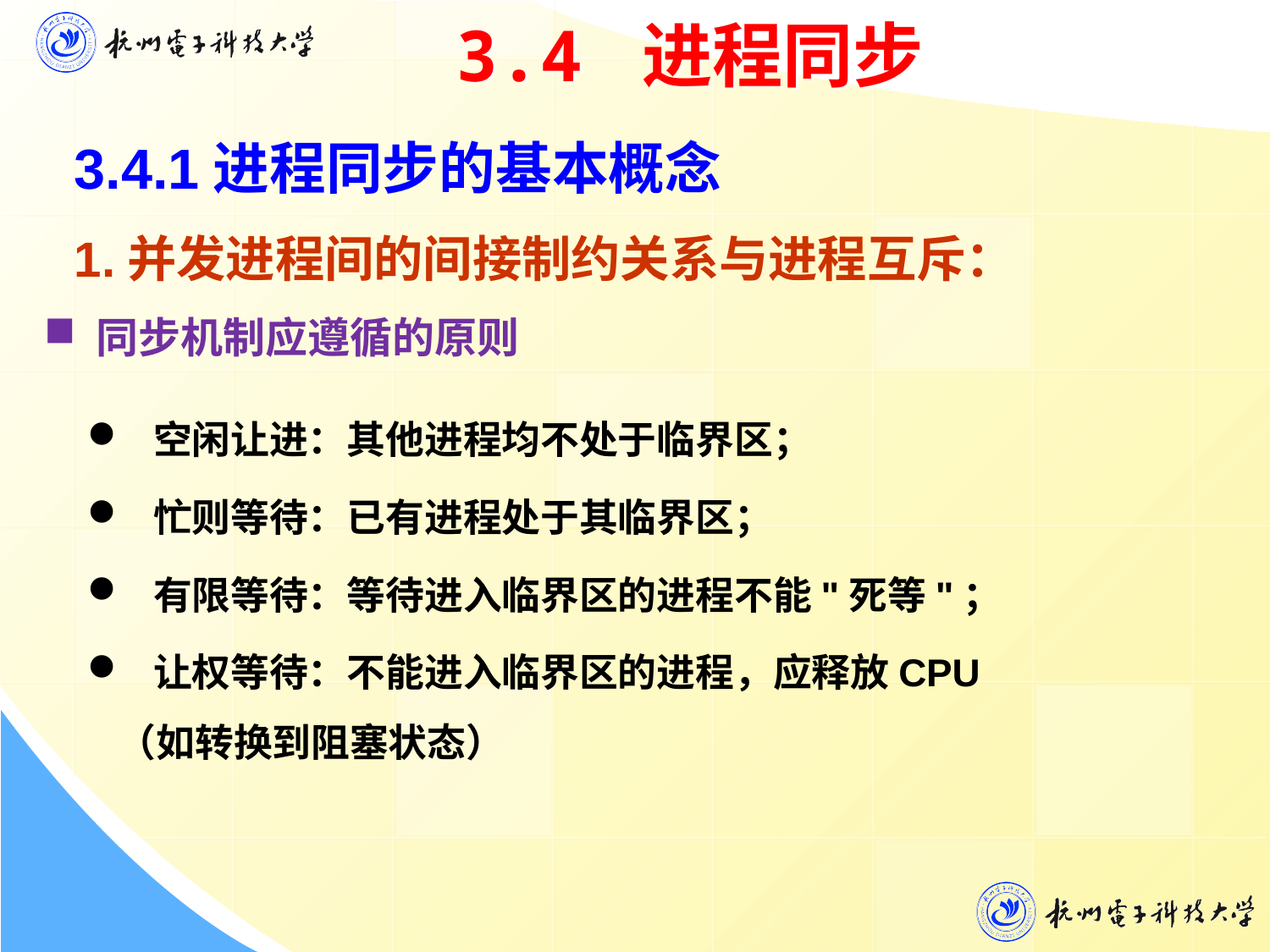

3.4 进程同步
3.4.1进程同步的基本概念
1.并发进程间的间接制约关系与进程互斥：
 同步机制应遵循的原则
  空闲让进：其他进程均不处于临界区；
  忙则等待：已有进程处于其临界区；
  有限等待：等待进入临界区的进程不能"死等"；
  让权等待：不能进入临界区的进程，应释放CPU（如转换到阻塞状态）